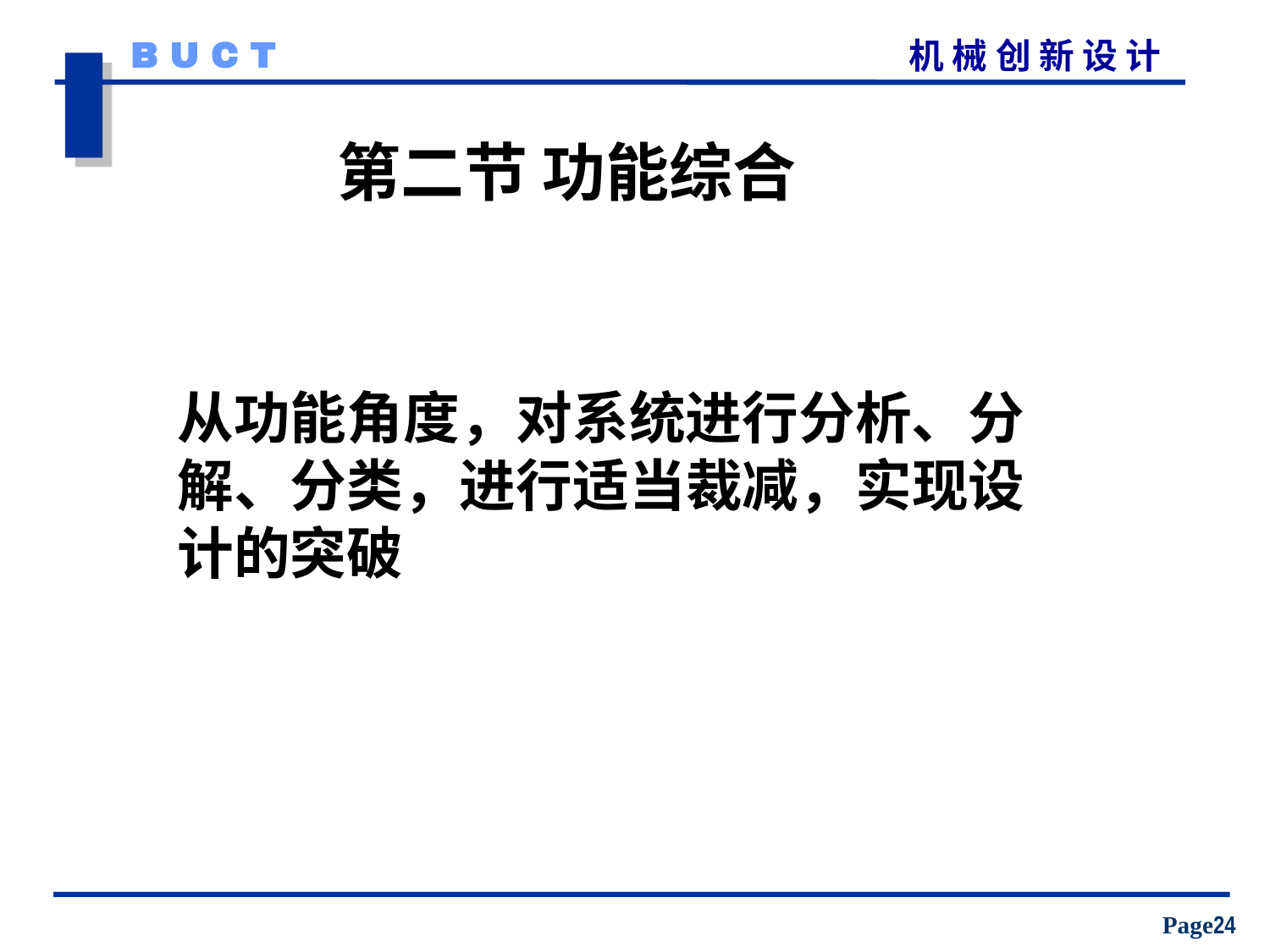

第二节 功能综合
从功能角度，对系统进行分析、分解、分类，进行适当裁减，实现设计的突破
Page24